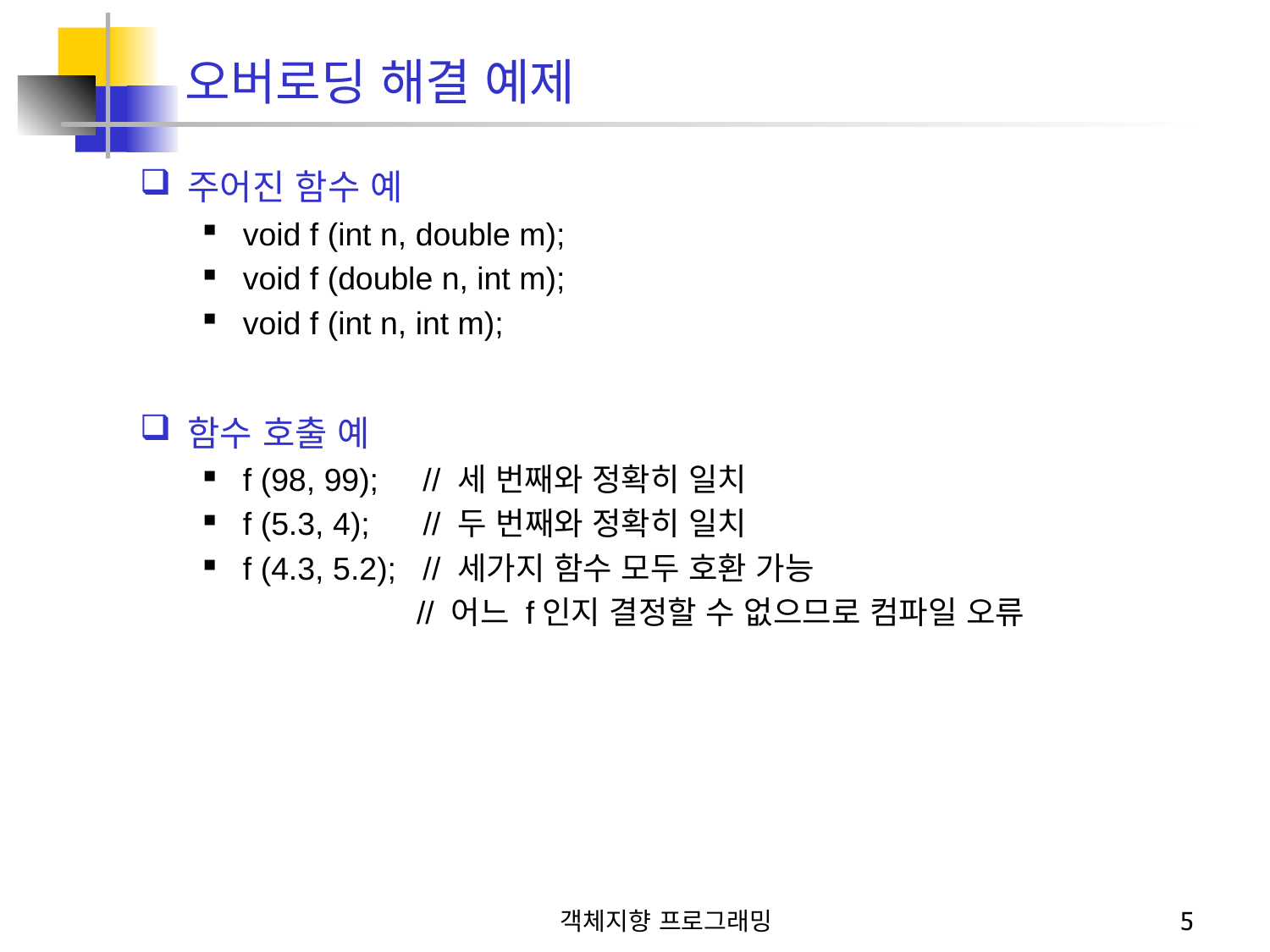

# 오버로딩 해결 예제
주어진 함수 예
void f (int n, double m);
void f (double n, int m);
void f (int n, int m);

함수 호출 예
f (98, 99);     // 세 번째와 정확히 일치
f (5.3, 4);      // 두 번째와 정확히 일치
f (4.3, 5.2);   // 세가지 함수 모두 호환 가능
                        // 어느 f인지 결정할 수 없으므로 컴파일 오류
객체지향 프로그래밍
5